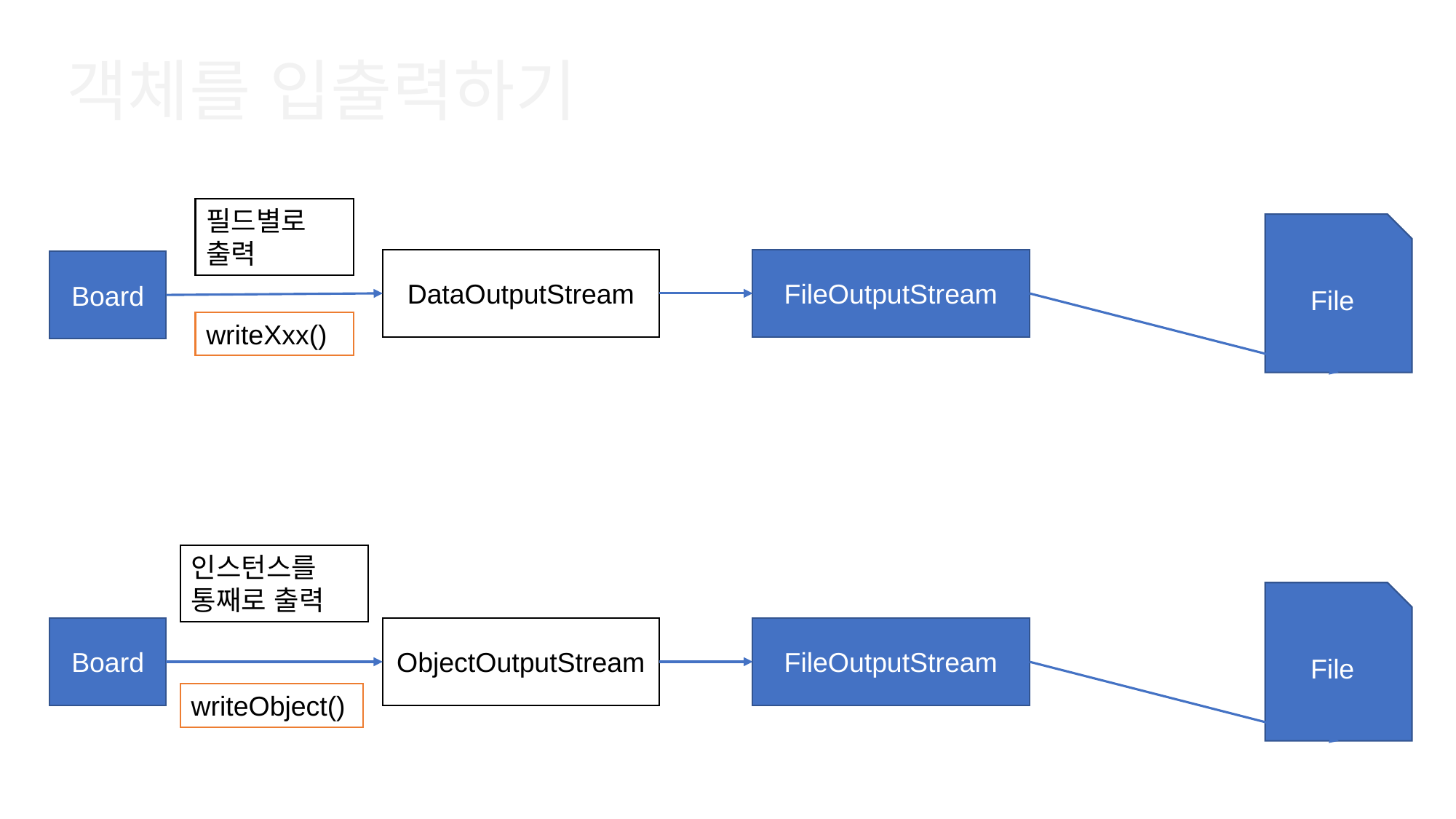

# 객체를 입출력하기
필드별로 출력
File
DataOutputStream
FileOutputStream
Board
writeXxx()
인스턴스를 통째로 출력
File
Board
ObjectOutputStream
FileOutputStream
writeObject()